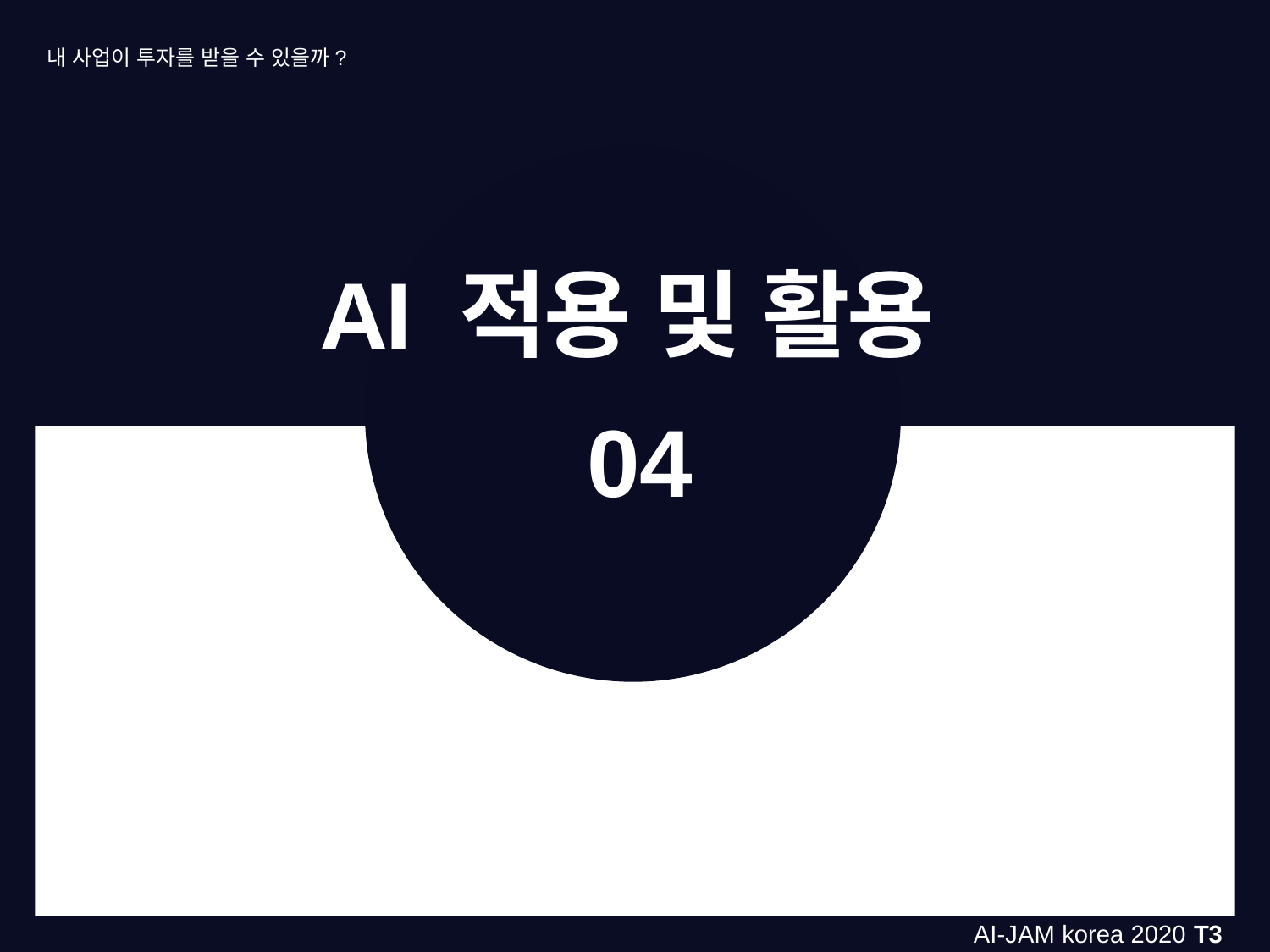

내 사업이 투자를 받을 수 있을까?

 AI 적용 및 활용
04

AI-JAM korea 2020 T3